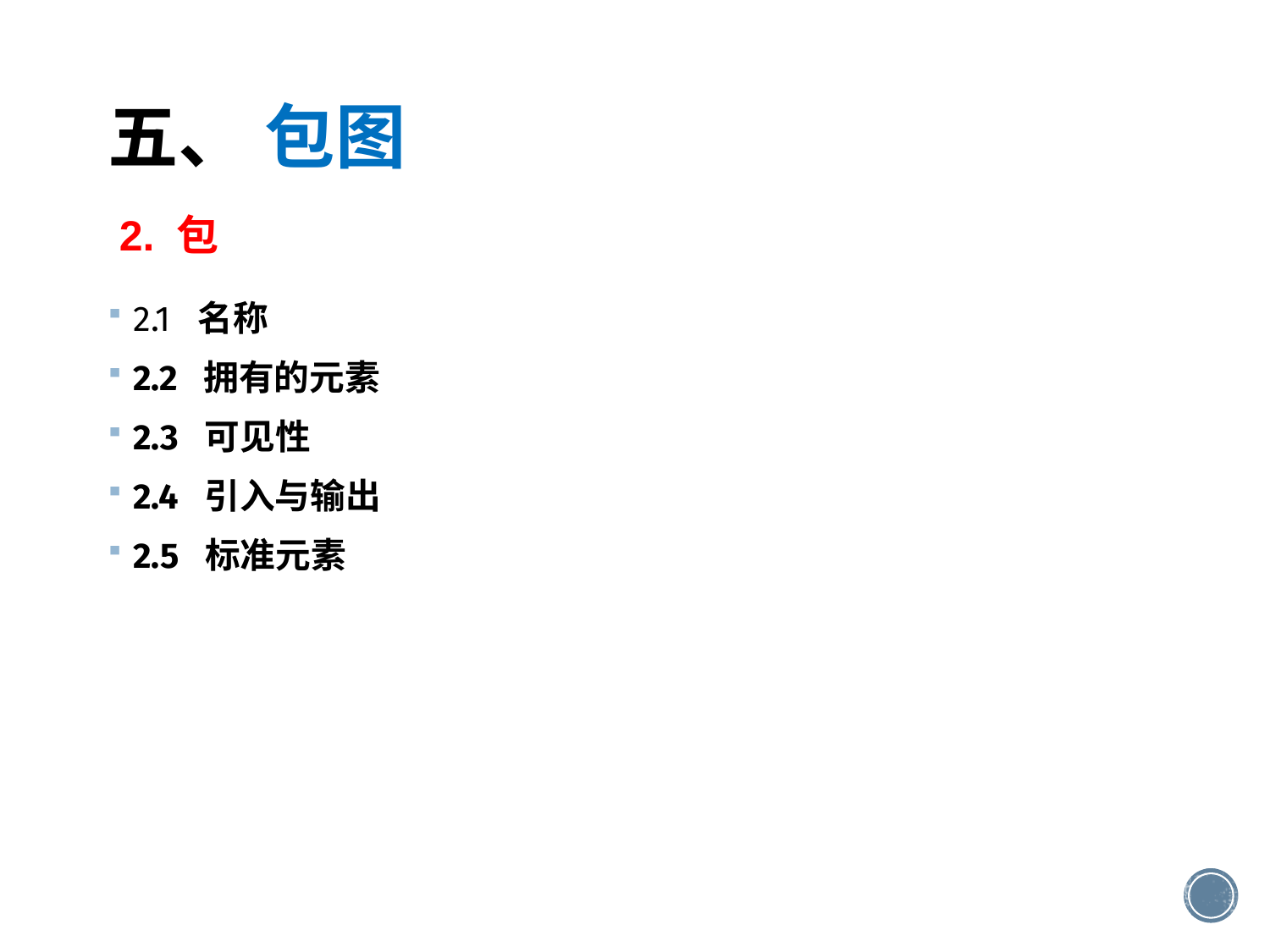

五、 包图
2. 包
2.1  名称
2.2  拥有的元素
2.3  可见性
2.4  引入与输出
2.5  标准元素